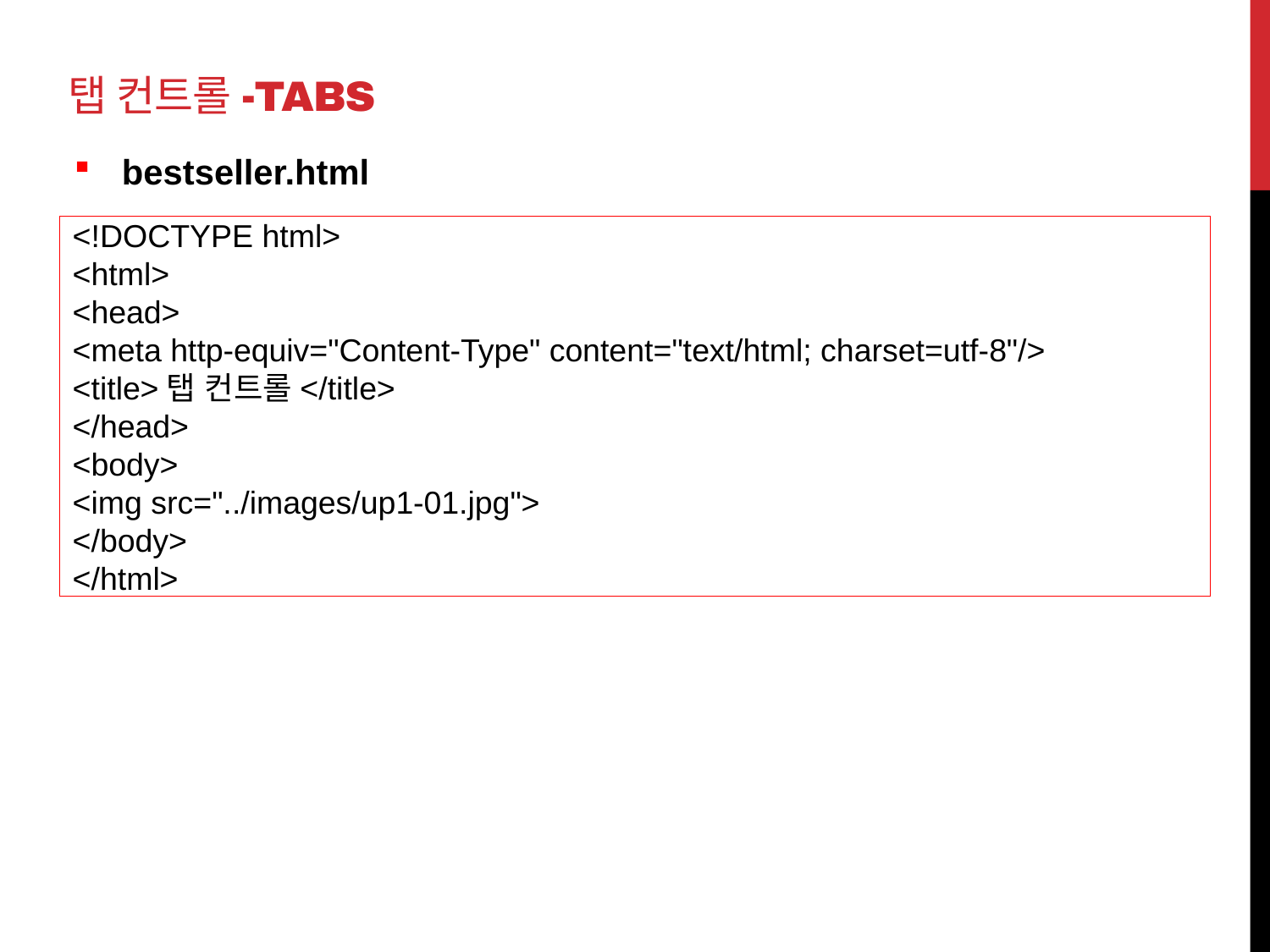

# 탭 컨트롤-tabs
bestseller.html

<!DOCTYPE html>
<html>
<head>
<meta http-equiv="Content-Type" content="text/html; charset=utf-8"/>
<title>탭 컨트롤</title>
</head>
<body>
<img src="../images/up1-01.jpg">
</body>
</html>